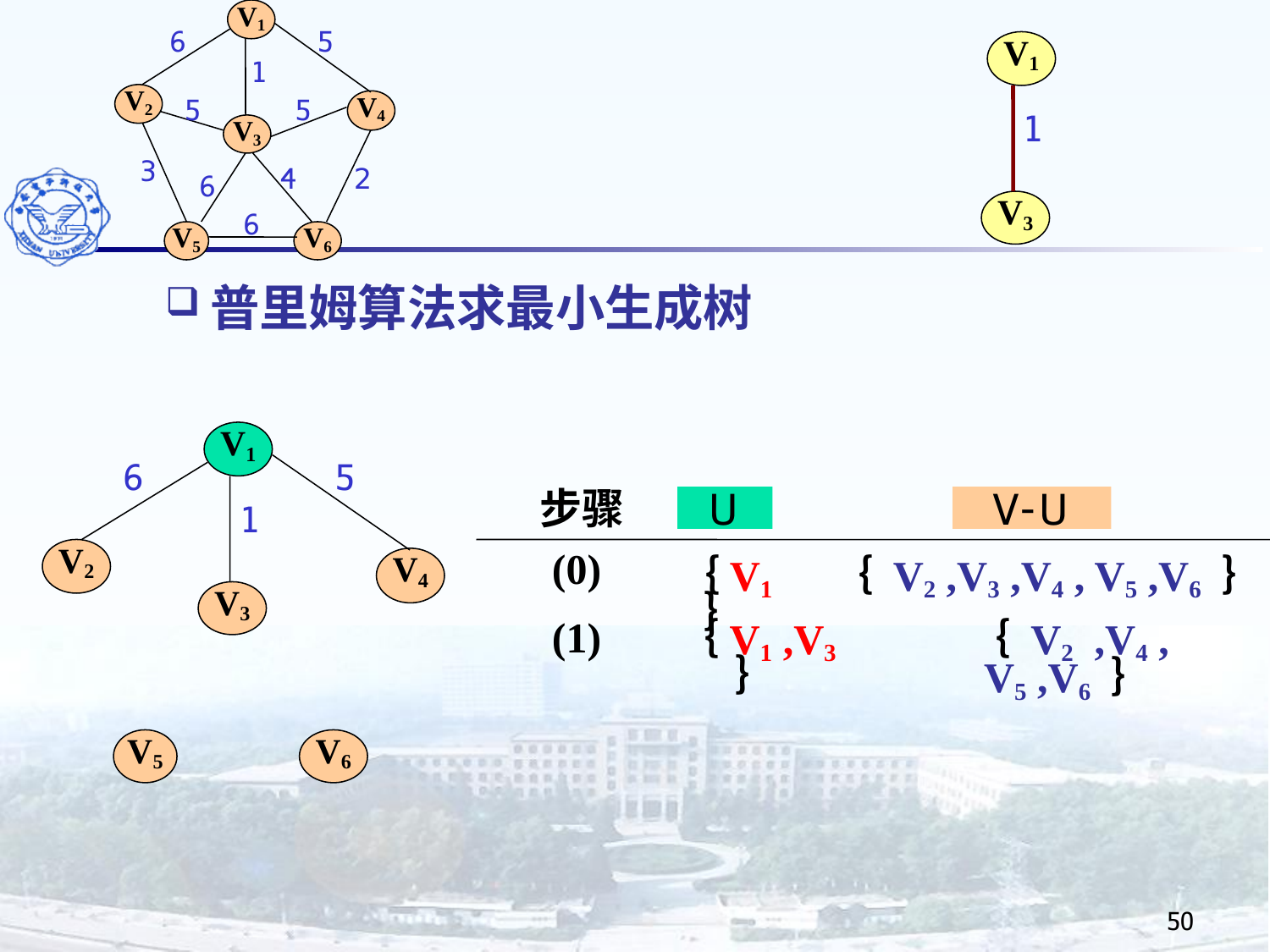

V1
6

5

1
V2
V4
5
5

V3

3

4
2
6
6
V5
V6

V1

1
V3

普里姆算法求最小生成树
V1
6

5

步骤
U
V-U
1
V2

V4

(0)
｛V1 ｝
｛ V2 ,V3 ,V4 , V5 ,V6 ｝
V3

(1)
｛V1 ,V3 ｝
｛ V2  ,V4 , V5 ,V6 ｝
V5

V6

50